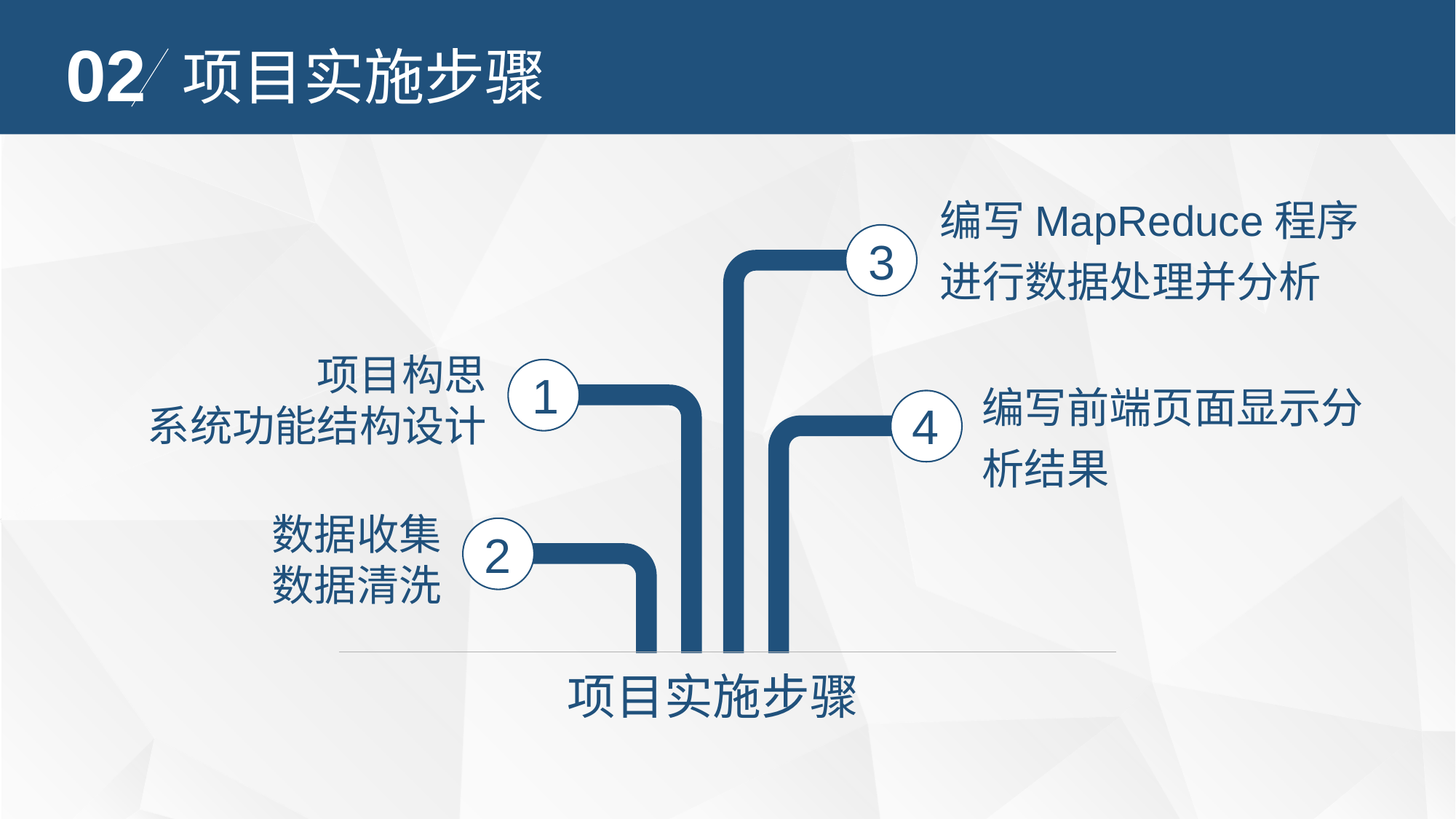

02
项目实施步骤
编写MapReduce程序进行数据处理并分析
D

C

B

A

3
项目构思
系统功能结构设计
1
编写前端页面显示分析结果
4
数据收集
数据清洗
2
项目实施步骤